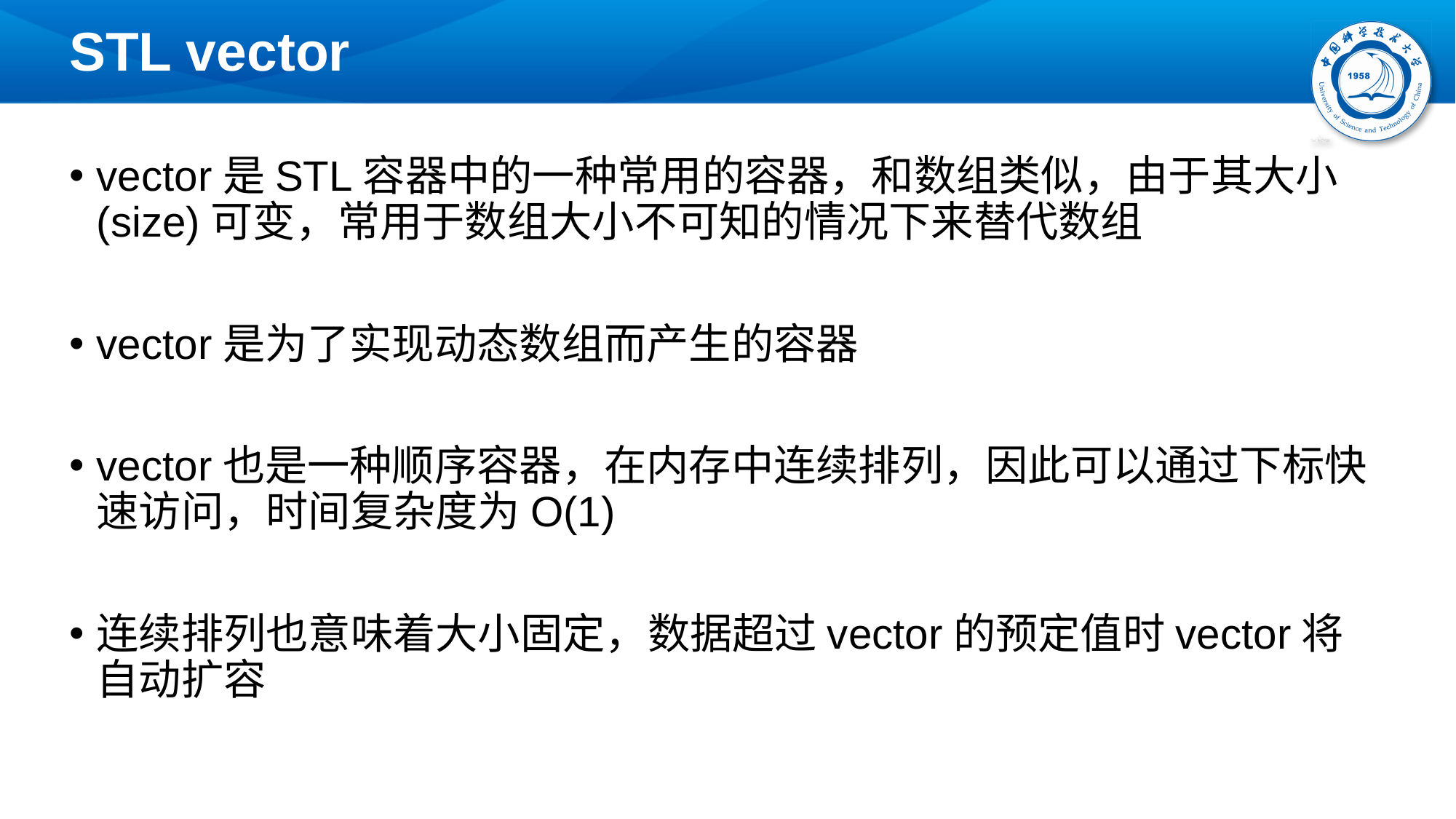

# STL vector
vector是STL容器中的一种常用的容器，和数组类似，由于其大小(size)可变，常用于数组大小不可知的情况下来替代数组

vector是为了实现动态数组而产生的容器

vector也是一种顺序容器，在内存中连续排列，因此可以通过下标快速访问，时间复杂度为O(1)

连续排列也意味着大小固定，数据超过vector的预定值时vector将自动扩容